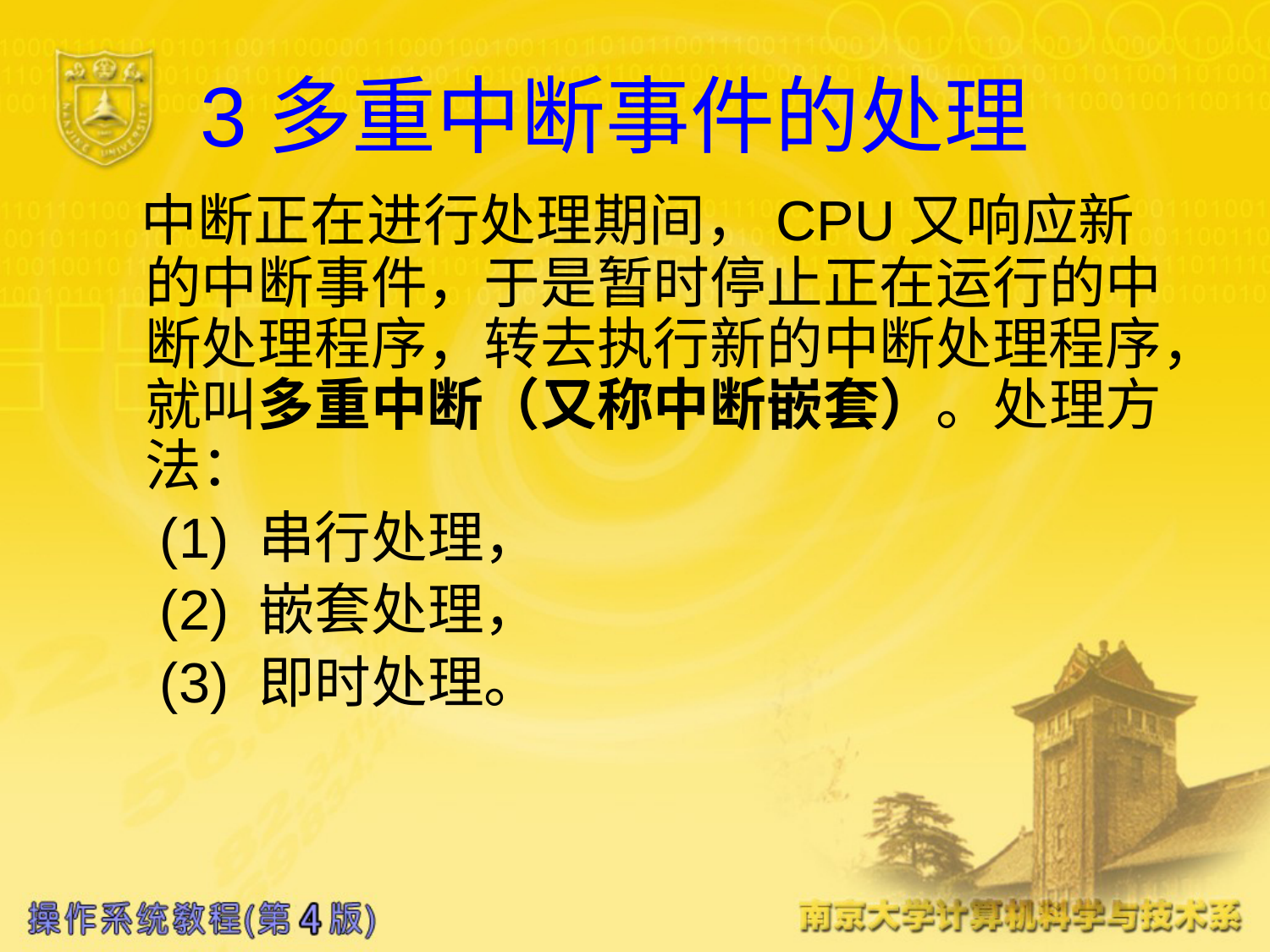

# 3多重中断事件的处理
  中断正在进行处理期间，CPU又响应新的中断事件，于是暂时停止正在运行的中断处理程序，转去执行新的中断处理程序，就叫多重中断（又称中断嵌套）。处理方法：
    (1) 串行处理，
    (2) 嵌套处理，
    (3) 即时处理。